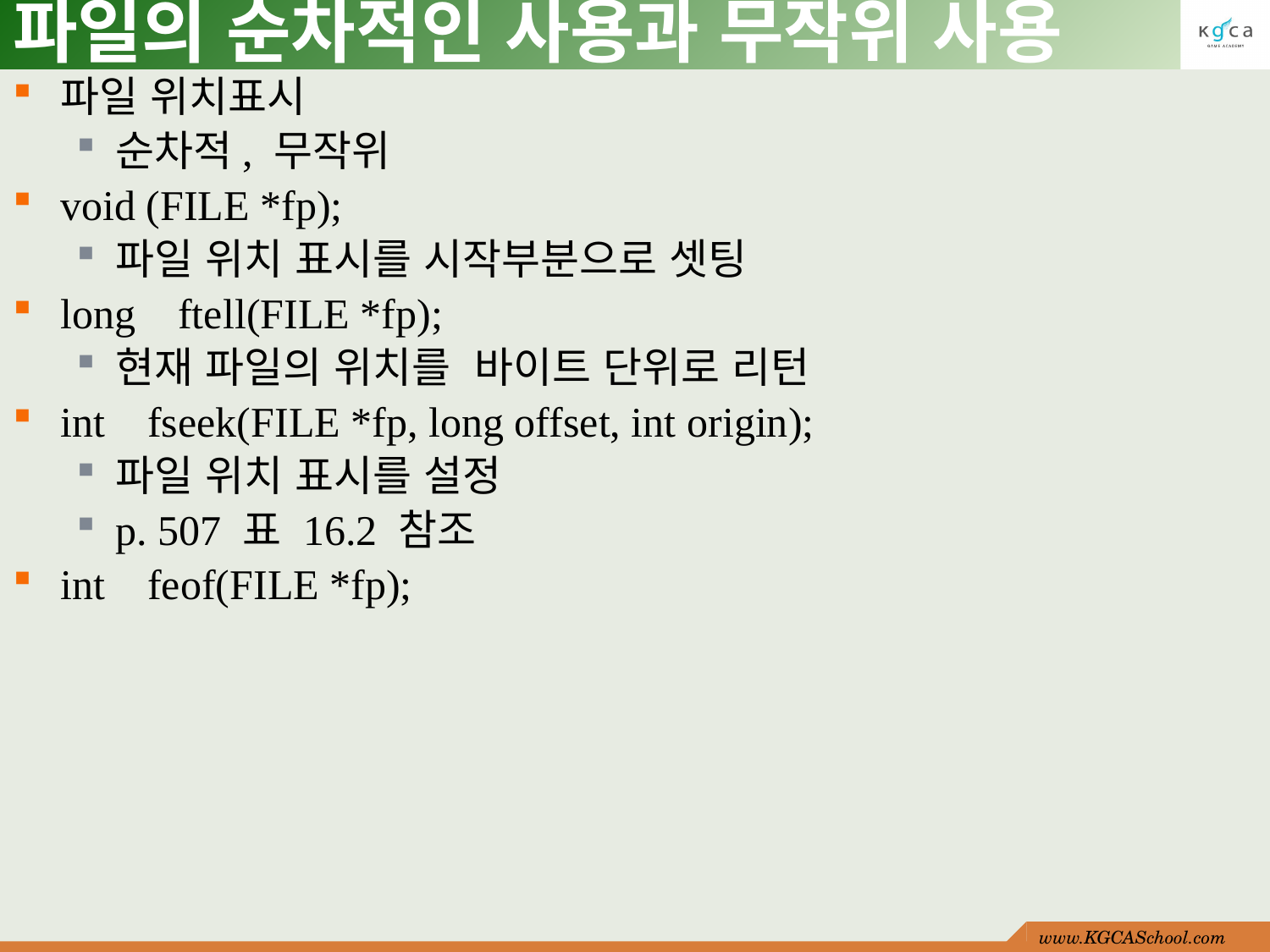

# 파일의 순차적인 사용과 무작위 사용
파일 위치표시
순차적, 무작위
void (FILE *fp);
파일 위치 표시를 시작부분으로 셋팅
long    ftell(FILE *fp);
현재 파일의 위치를  바이트 단위로 리턴
int    fseek(FILE *fp, long offset, int origin);
파일 위치 표시를 설정
p. 507 표 16.2 참조
int    feof(FILE *fp);